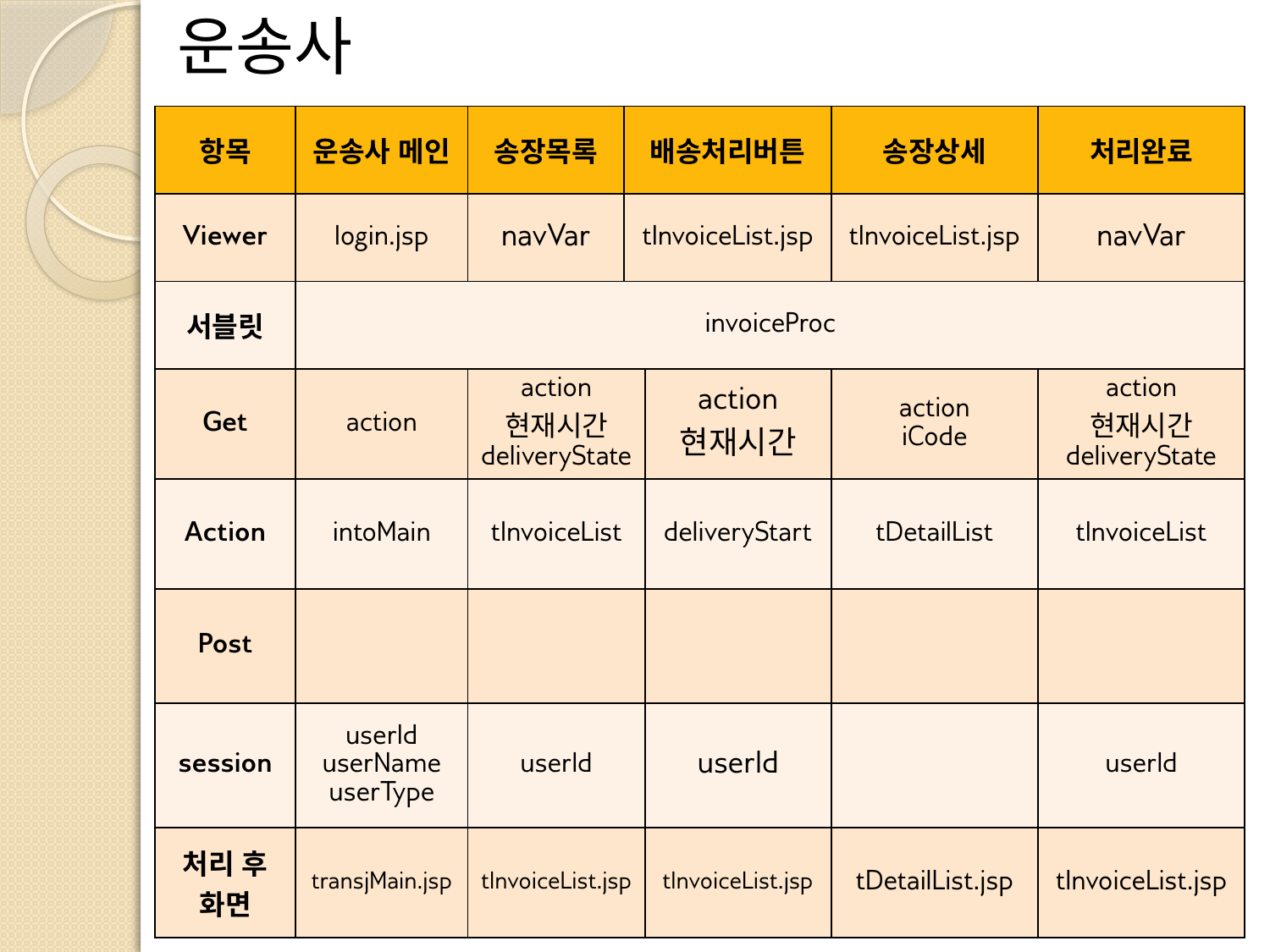

운송사
| 항목 | 운송사 메인 | 송장목록 | 배송처리버튼 |  | 송장상세 | 처리완료 |
| --- | --- | --- | --- | --- | --- | --- |
| Viewer | login.jsp | navVar | tInvoiceList.jsp |  | tInvoiceList.jsp | navVar |
| 서블릿 | invoiceProc |  |  |  |  |  |
| Get | action | action 현재시간 deliveryState |  | action 현재시간 | action iCode | action 현재시간 deliveryState |
| Action | intoMain | tInvoiceList |  | deliveryStart | tDetailList | tInvoiceList |
| Post |  |  |  |  |  |  |
| session | userId userName userType | userId |  | userId |  | userId |
| 처리 후 화면 | transjMain.jsp | tInvoiceList.jsp |  | tInvoiceList.jsp | tDetailList.jsp | tInvoiceList.jsp |